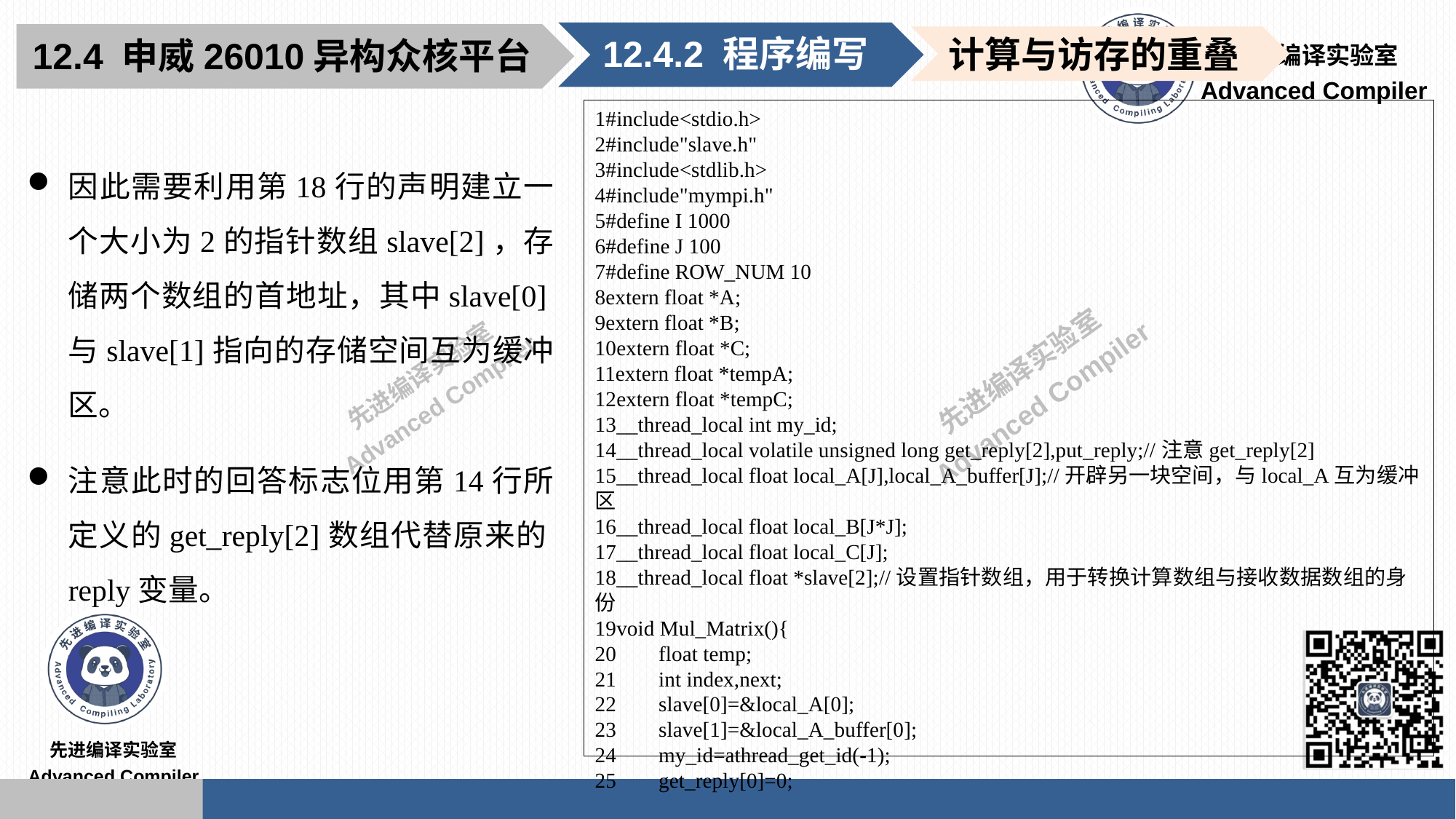

12.4.2 程序编写

12.4 申威26010异构众核平台
计算与访存的重叠
1#include<stdio.h>
2#include"slave.h"
3#include<stdlib.h>
4#include"mympi.h"
5#define I 1000
6#define J 100
7#define ROW_NUM 10
8extern float *A;
9extern float *B;
10extern float *C;
11extern float *tempA;
12extern float *tempC;
13__thread_local int my_id;
14__thread_local volatile unsigned long get_reply[2],put_reply;//注意get_reply[2]
15__thread_local float local_A[J],local_A_buffer[J];//开辟另一块空间，与local_A互为缓冲区
16__thread_local float local_B[J*J];
17__thread_local float local_C[J];
18__thread_local float *slave[2];//设置指针数组，用于转换计算数组与接收数据数组的身份
19void Mul_Matrix(){
20        float temp;
21        int index,next;
22        slave[0]=&local_A[0];
23        slave[1]=&local_A_buffer[0];
24        my_id=athread_get_id(-1);
25        get_reply[0]=0;
因此需要利用第18行的声明建立一个大小为2的指针数组slave[2]，存储两个数组的首地址，其中slave[0]与slave[1]指向的存储空间互为缓冲区。
注意此时的回答标志位用第14行所定义的get_reply[2]数组代替原来的reply变量。